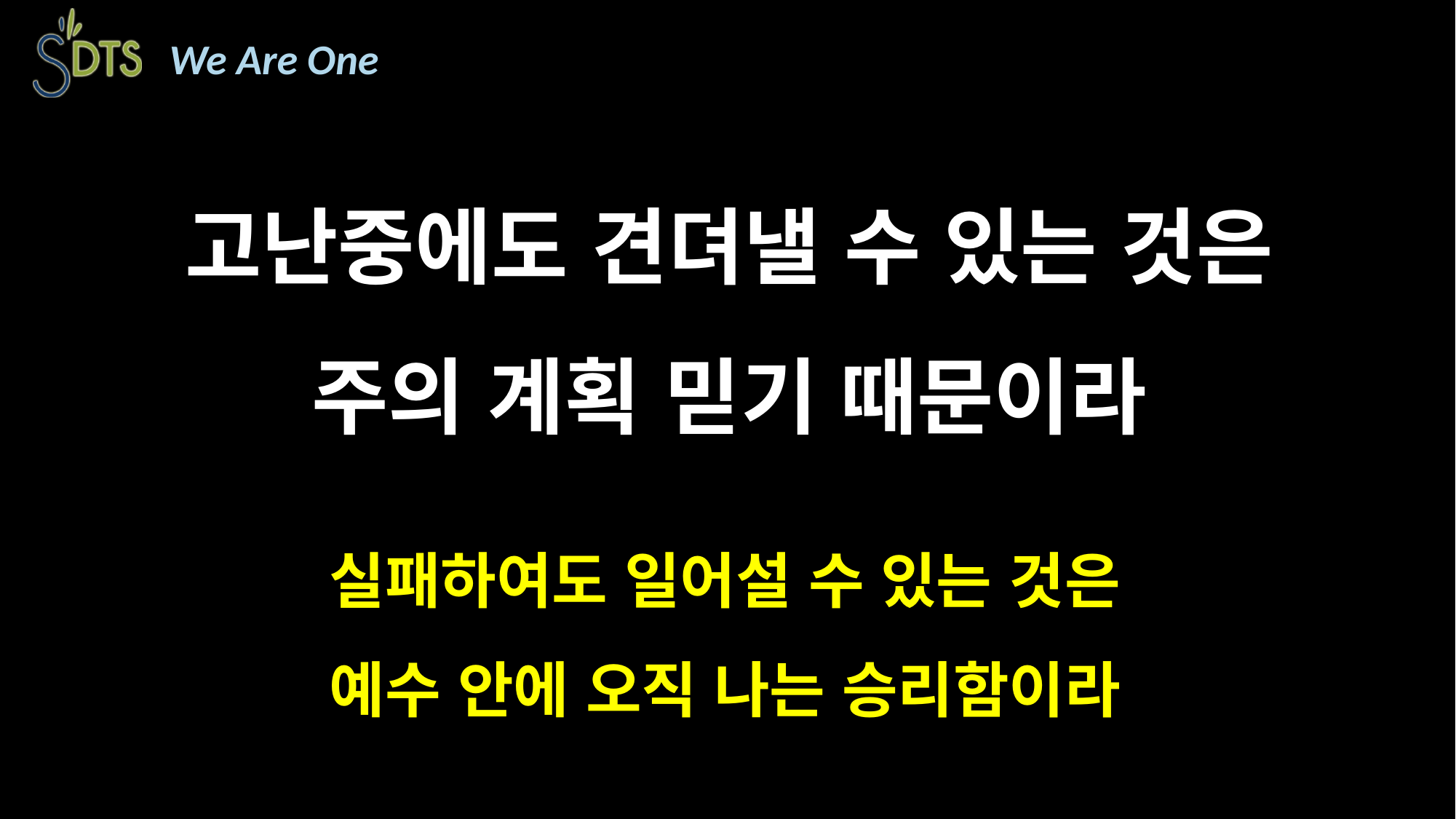

고난중에도 견뎌낼 수 있는 것은
주의 계획 믿기 때문이라
실패하여도 일어설 수 있는 것은
예수 안에 오직 나는 승리함이라